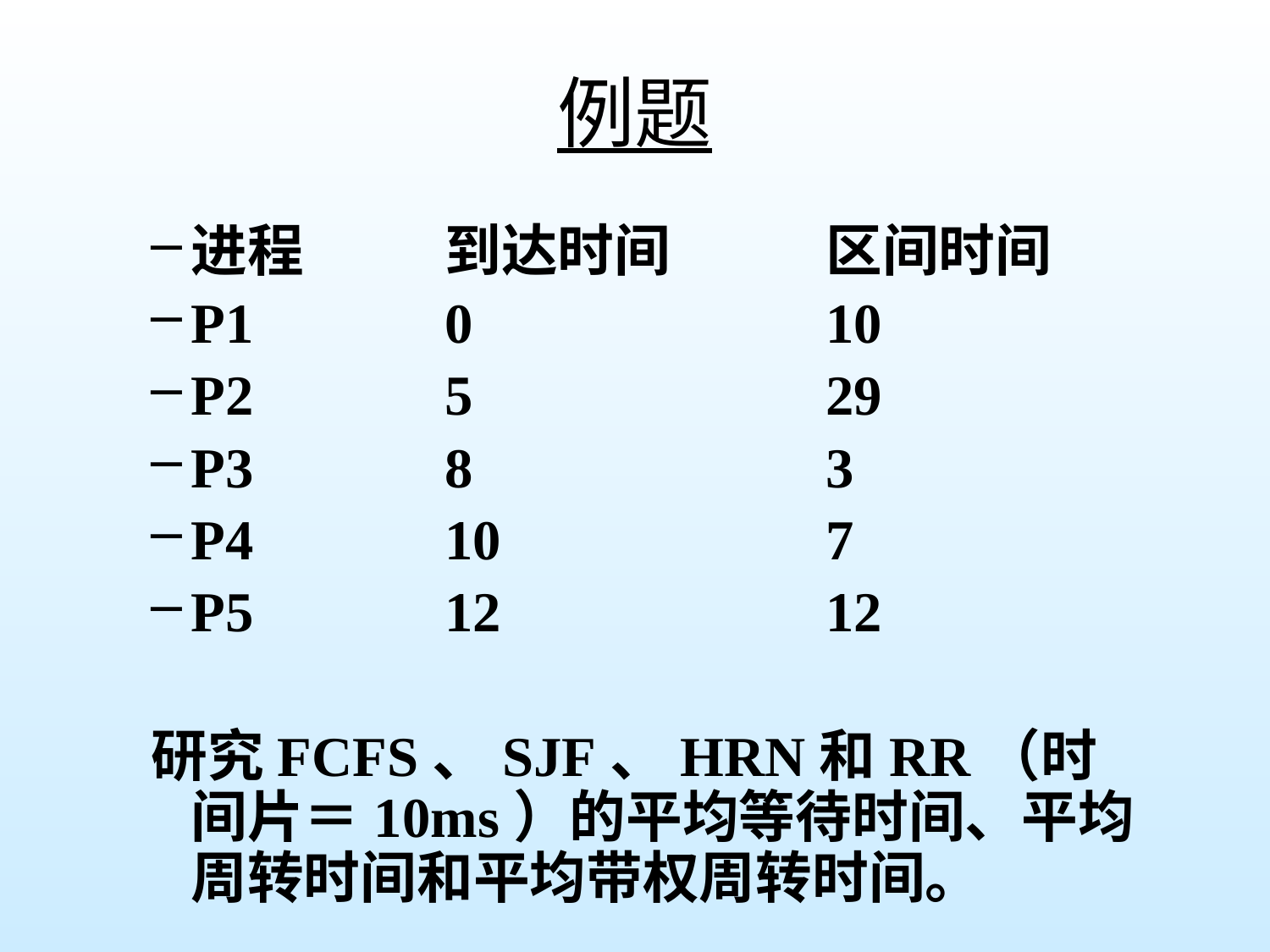

# 例题
进程		到达时间		区间时间
P1		0   			10
P2		5			29
P3		8			3
P4		10			7
P5		12			12

研究FCFS、SJF、HRN和RR（时间片＝10ms）的平均等待时间、平均周转时间和平均带权周转时间。